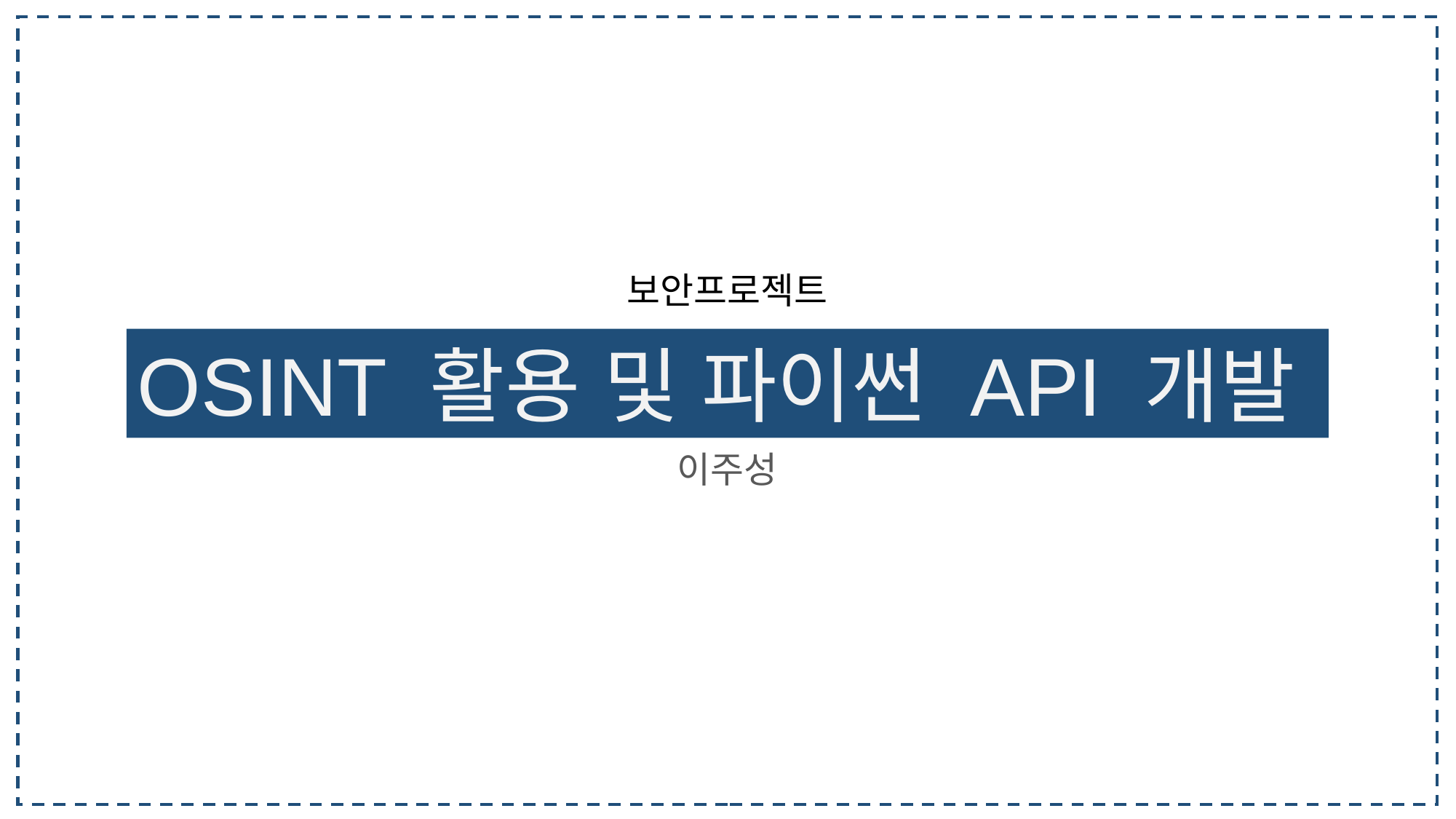

보안프로젝트
OSINT 활용 및 파이썬 API 개발
이주성